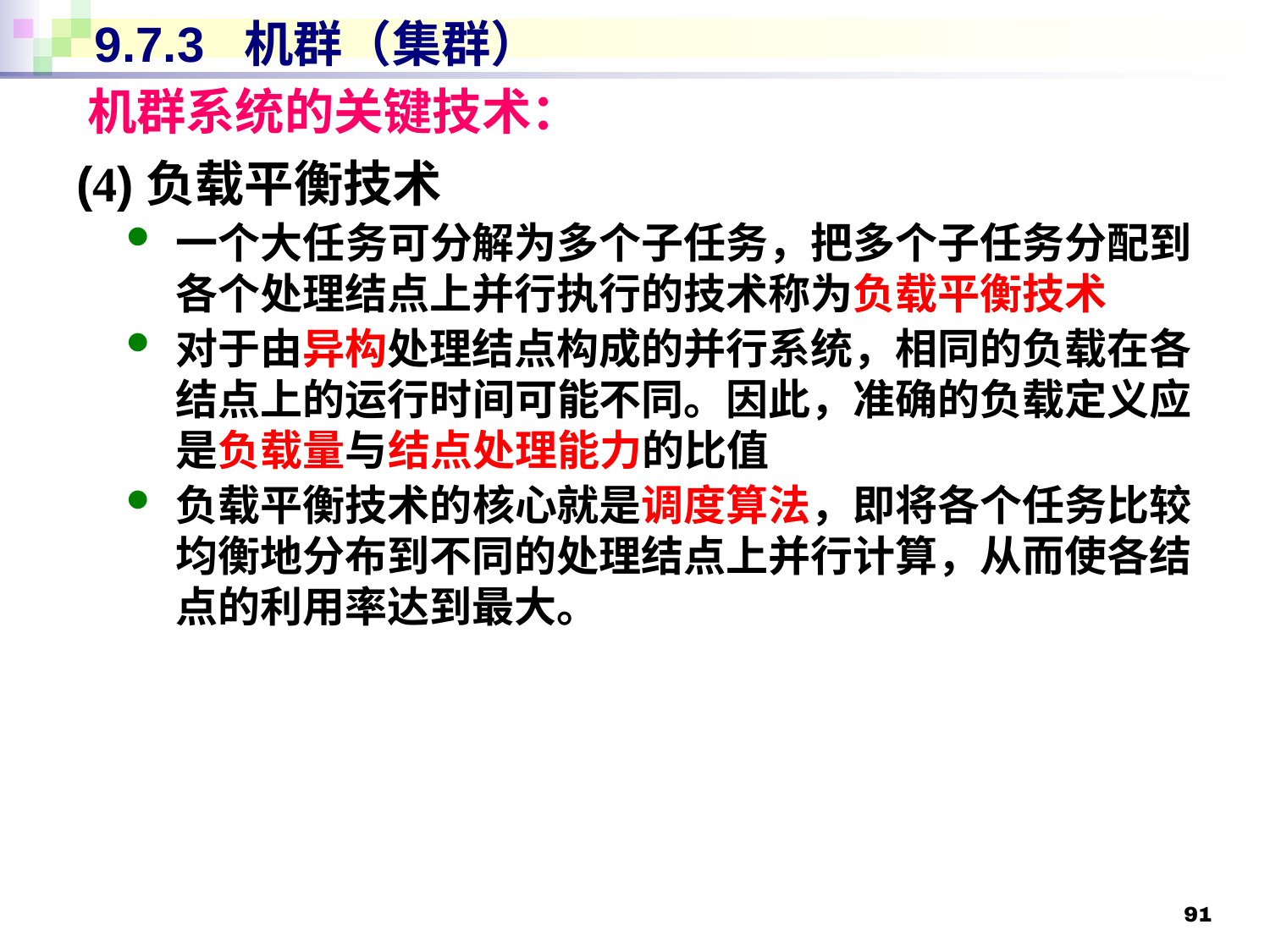

# 9.7.3  机群（集群）
机群系统的关键技术：
(4)负载平衡技术
一个大任务可分解为多个子任务，把多个子任务分配到各个处理结点上并行执行的技术称为负载平衡技术
对于由异构处理结点构成的并行系统，相同的负载在各结点上的运行时间可能不同。因此，准确的负载定义应是负载量与结点处理能力的比值
负载平衡技术的核心就是调度算法，即将各个任务比较均衡地分布到不同的处理结点上并行计算，从而使各结点的利用率达到最大。
91